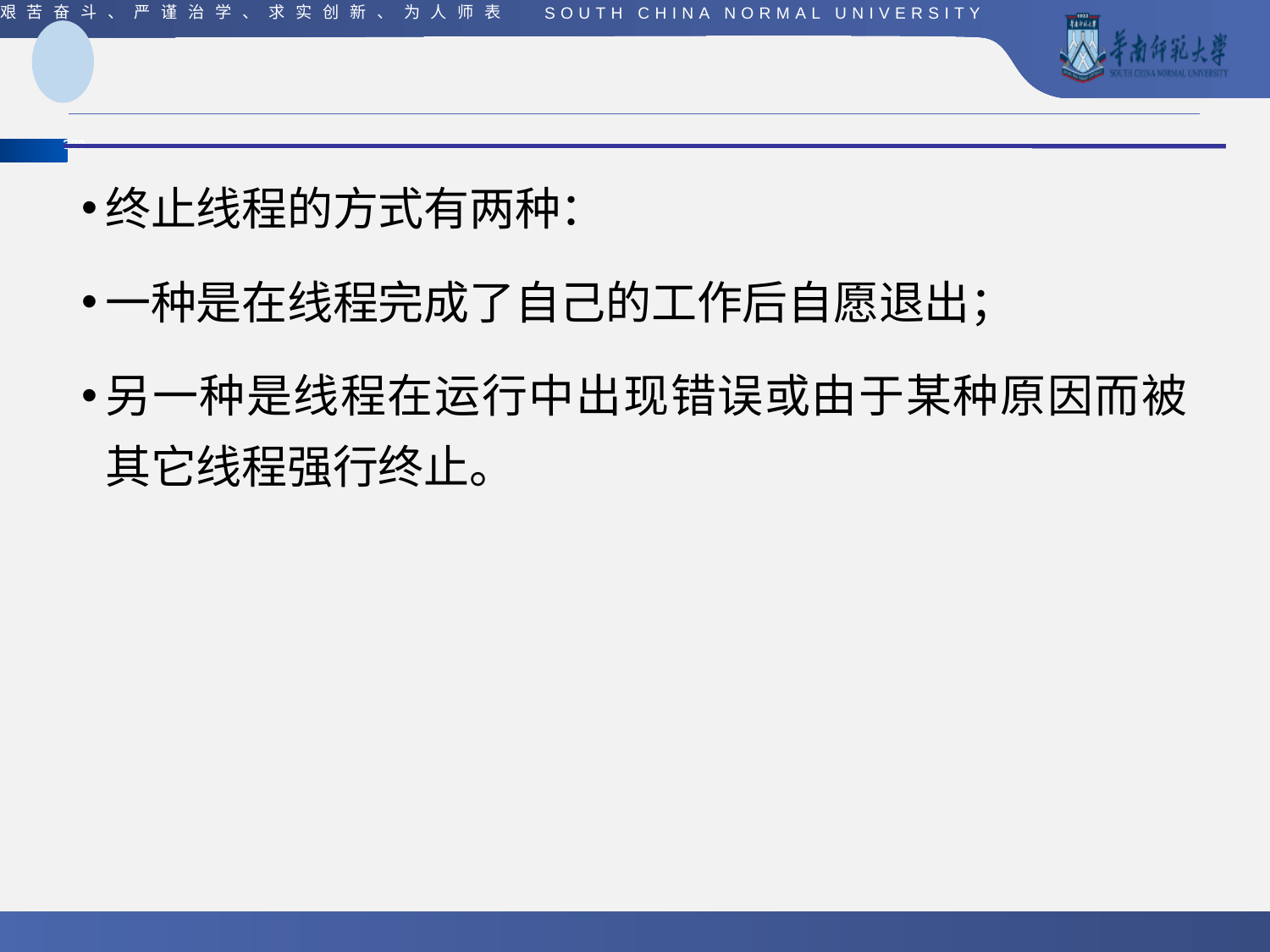

#
终止线程的方式有两种：
一种是在线程完成了自己的工作后自愿退出；
另一种是线程在运行中出现错误或由于某种原因而被其它线程强行终止。

300